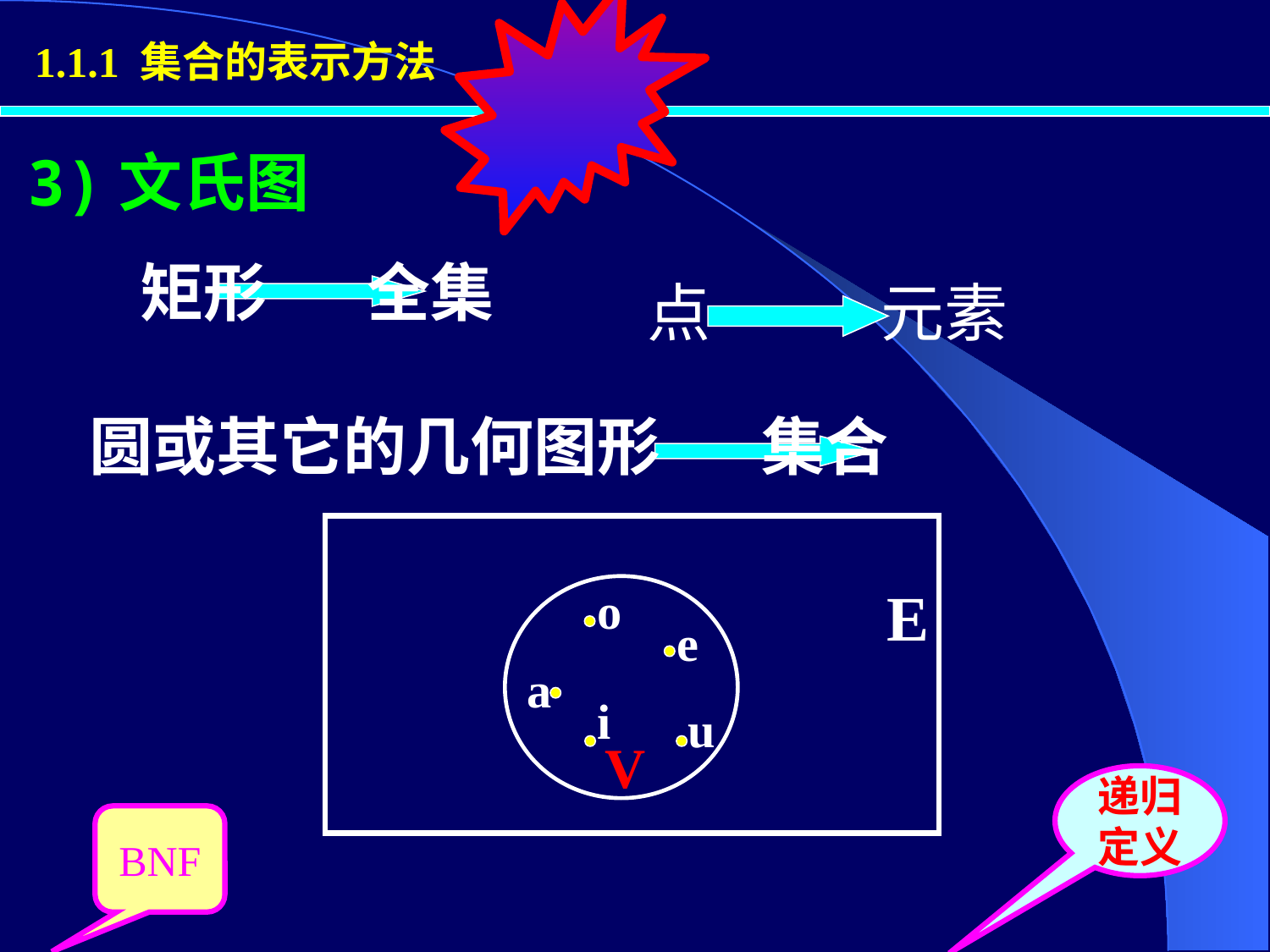

1.1.1 集合的表示方法

3)文氏图
矩形       全集
点            元素

圆或其它的几何图形       集合

E
o

e

a
i

u
V

递归定义
BNF